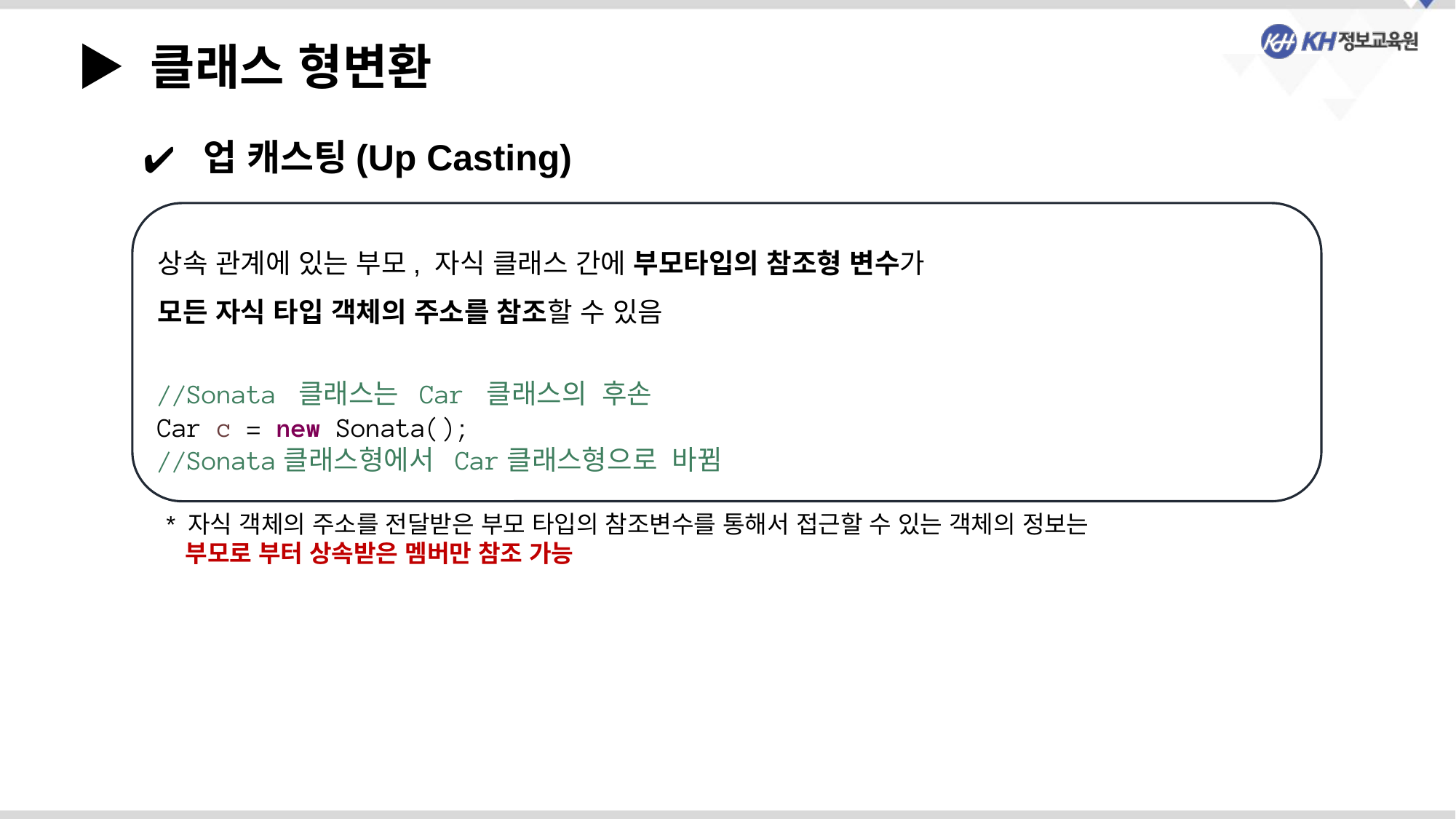

▶ 클래스 형변환
 업 캐스팅(Up Casting)
상속 관계에 있는 부모, 자식 클래스 간에 부모타입의 참조형 변수가
모든 자식 타입 객체의 주소를 참조할 수 있음

//Sonata 클래스는 Car 클래스의 후손
Car c = new Sonata();
//Sonata클래스형에서 Car클래스형으로 바뀜
* 자식 객체의 주소를 전달받은 부모 타입의 참조변수를 통해서 접근할 수 있는 객체의 정보는
  부모로 부터 상속받은 멤버만 참조 가능